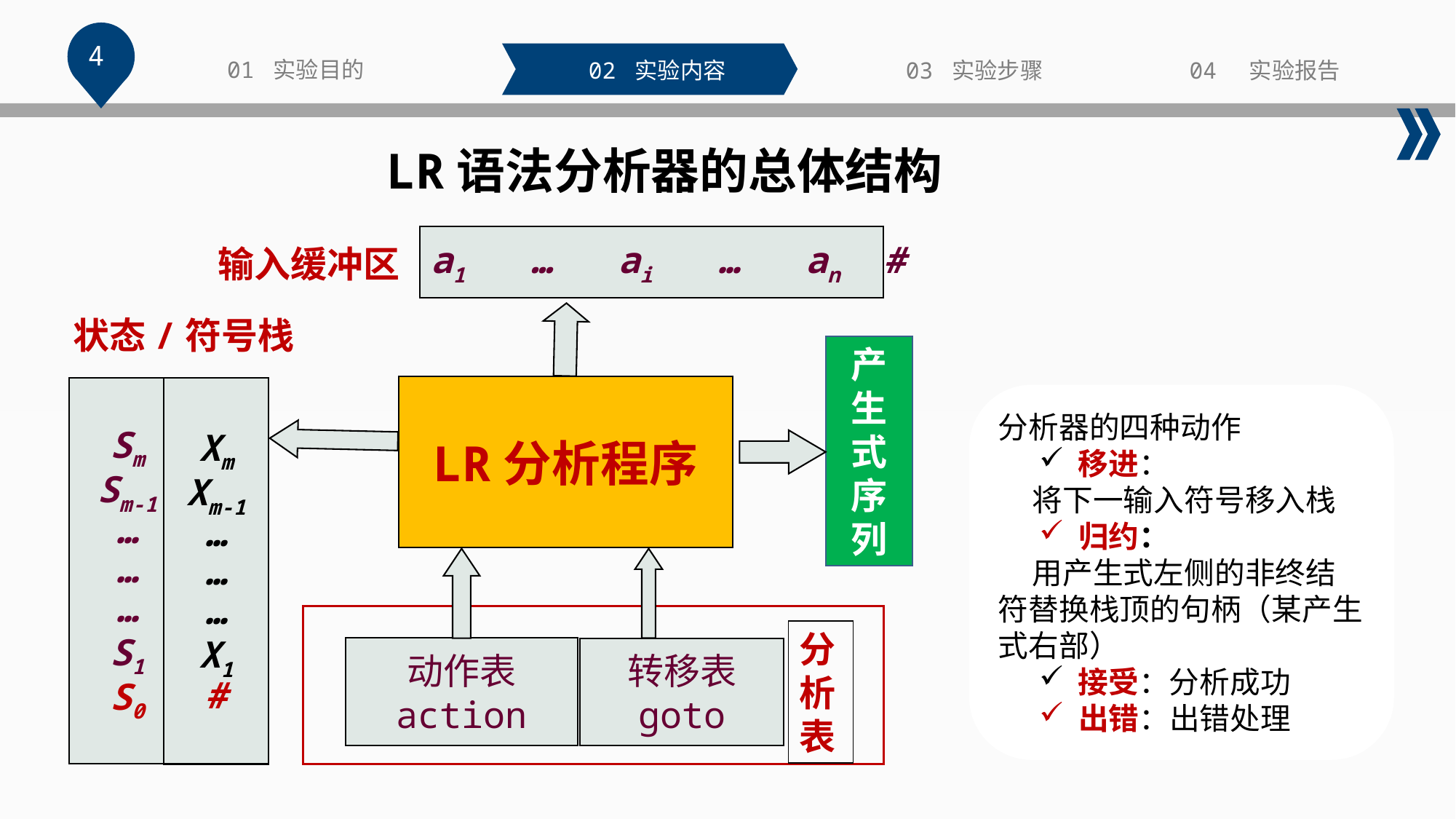

4

01 实验目的
02 实验内容
03 实验步骤
04  实验报告

LR语法分析器的总体结构
a1   …   ai   …   an  #
输入缓冲区

状态/符号栈
产
生
式
序
列
LR分析程序
Sm
Sm-1
…
…
…
S1
S0
Xm
Xm-1
…
…
…
X1
#
分析器的四种动作
 移进：
    将下一输入符号移入栈
 归约：
    用产生式左侧的非终结符替换栈顶的句柄（某产生式右部）
 接受：分析成功
 出错：出错处理

分
析
表
动作表
action
转移表
goto